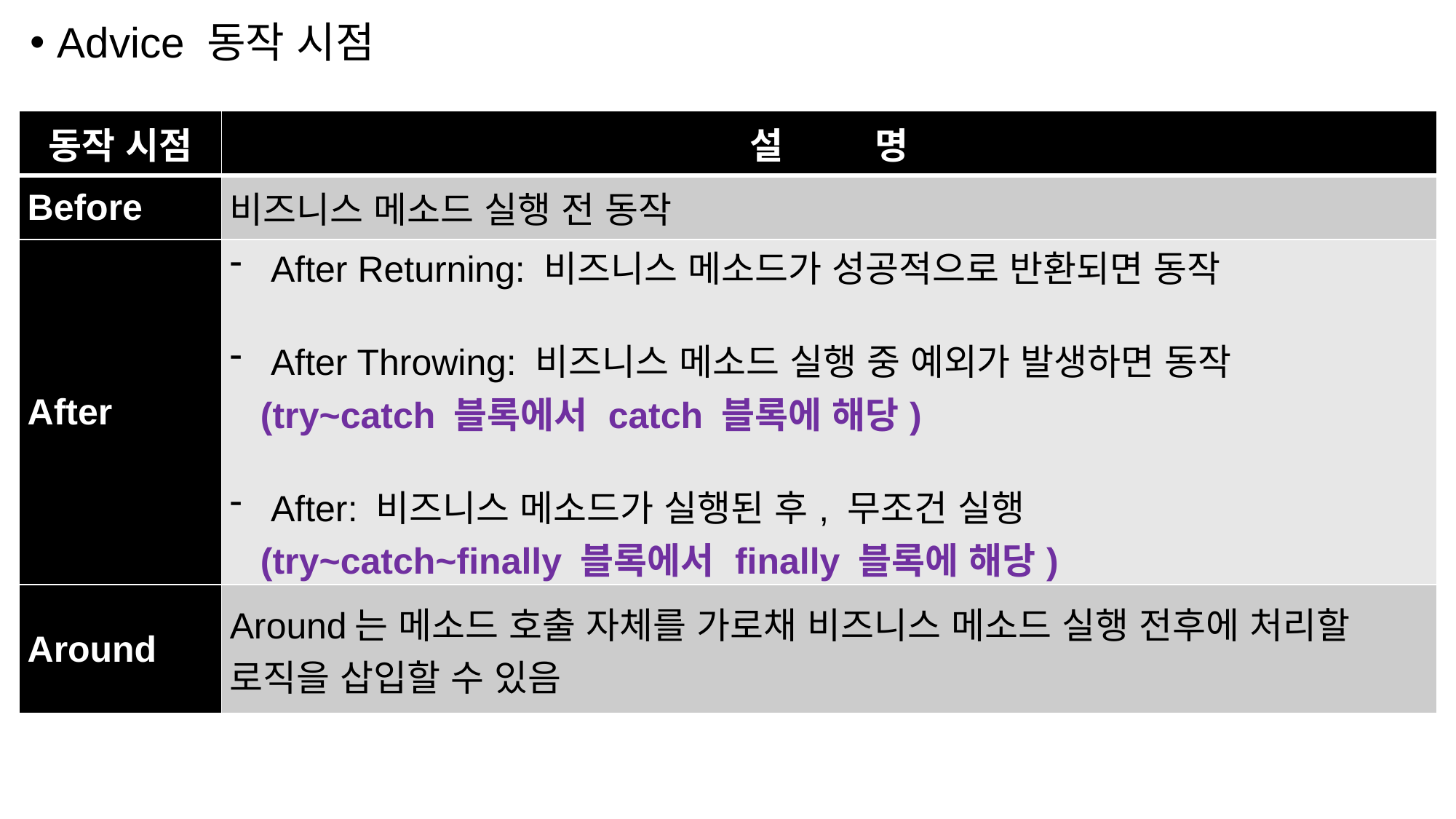

Advice 동작 시점
| 동작 시점 | 설 명 |
| --- | --- |
| Before | 비즈니스 메소드 실행 전 동작 |
| After | After Returning: 비즈니스 메소드가 성공적으로 반환되면 동작 After Throwing: 비즈니스 메소드 실행 중 예외가 발생하면 동작 (try~catch 블록에서 catch 블록에 해당) After: 비즈니스 메소드가 실행된 후, 무조건 실행 (try~catch~finally 블록에서 finally 블록에 해당) |
| Around | Around는 메소드 호출 자체를 가로채 비즈니스 메소드 실행 전후에 처리할 로직을 삽입할 수 있음 |